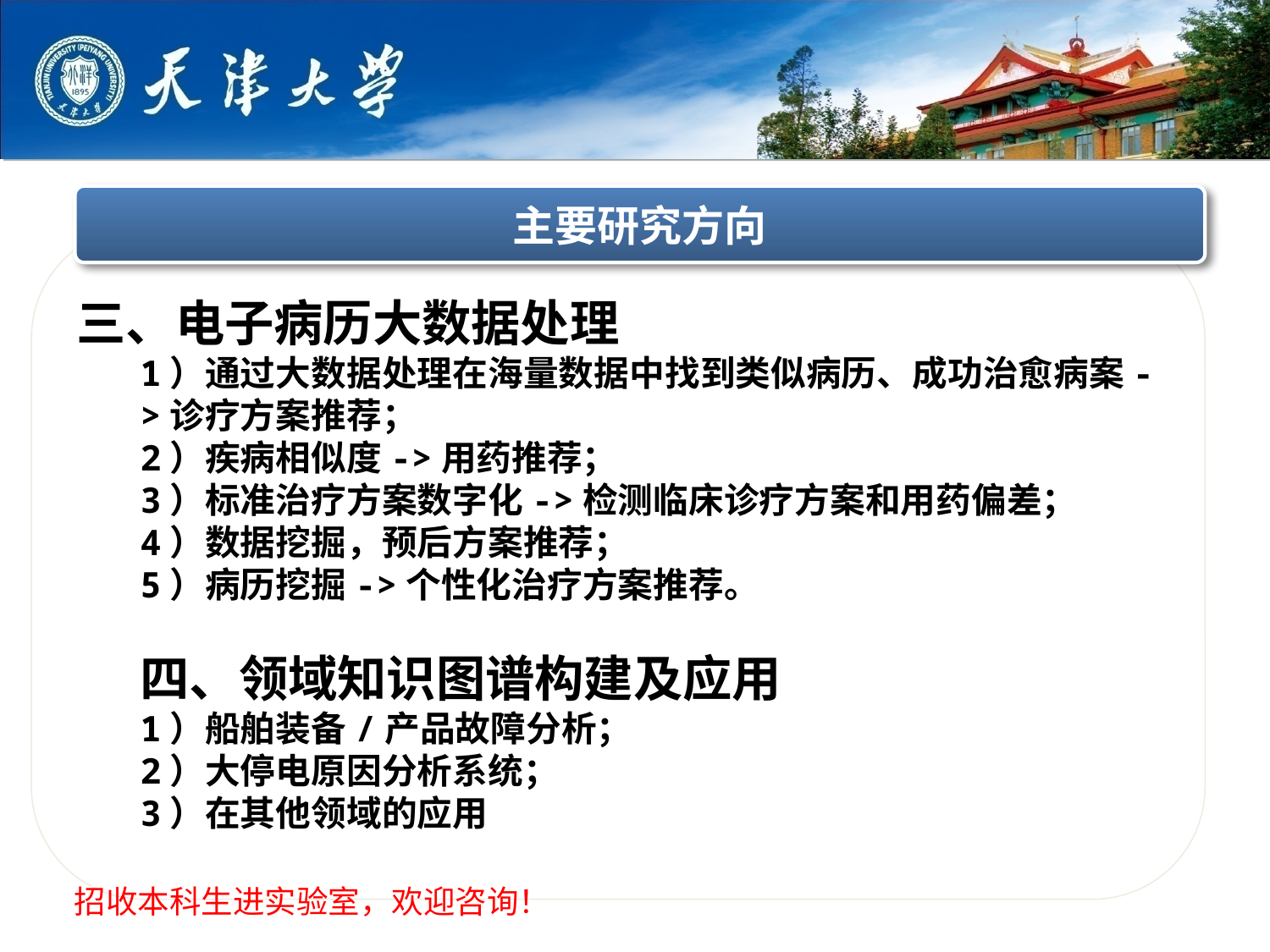

主要研究方向
三、电子病历大数据处理
1）通过大数据处理在海量数据中找到类似病历、成功治愈病案->诊疗方案推荐；
2）疾病相似度->用药推荐；
3）标准治疗方案数字化->检测临床诊疗方案和用药偏差；
4）数据挖掘，预后方案推荐；
5）病历挖掘->个性化治疗方案推荐。

四、领域知识图谱构建及应用
1）船舶装备/产品故障分析；
2）大停电原因分析系统；
3）在其他领域的应用
招收本科生进实验室，欢迎咨询！